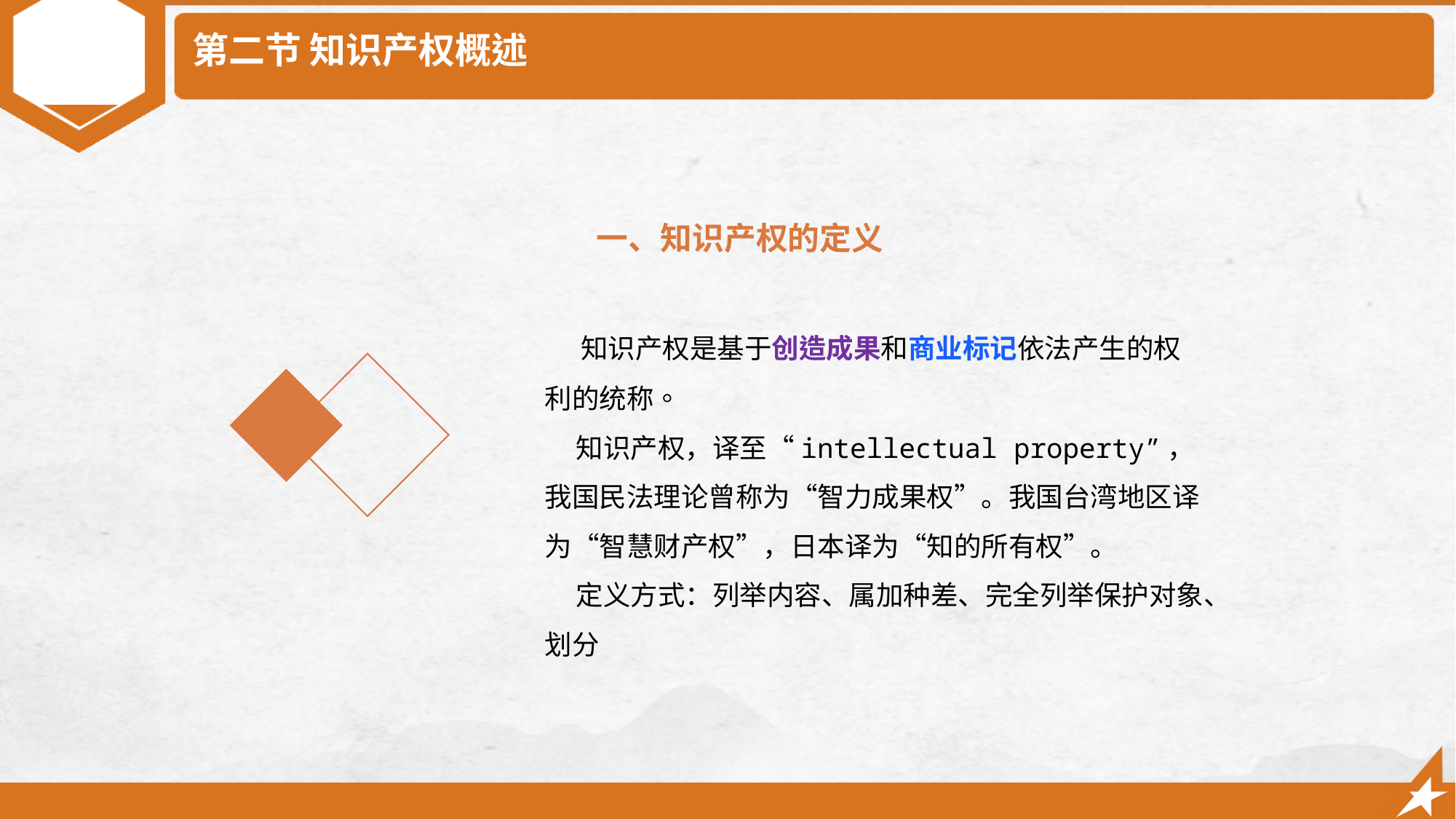

# 第二节 知识产权概述
一、知识产权的定义
    知识产权是基于创造成果和商业标记依法产生的权利的统称。
    知识产权，译至“intellectual property”，我国民法理论曾称为“智力成果权”。我国台湾地区译为“智慧财产权”，日本译为“知的所有权”。
    定义方式：列举内容、属加种差、完全列举保护对象、划分